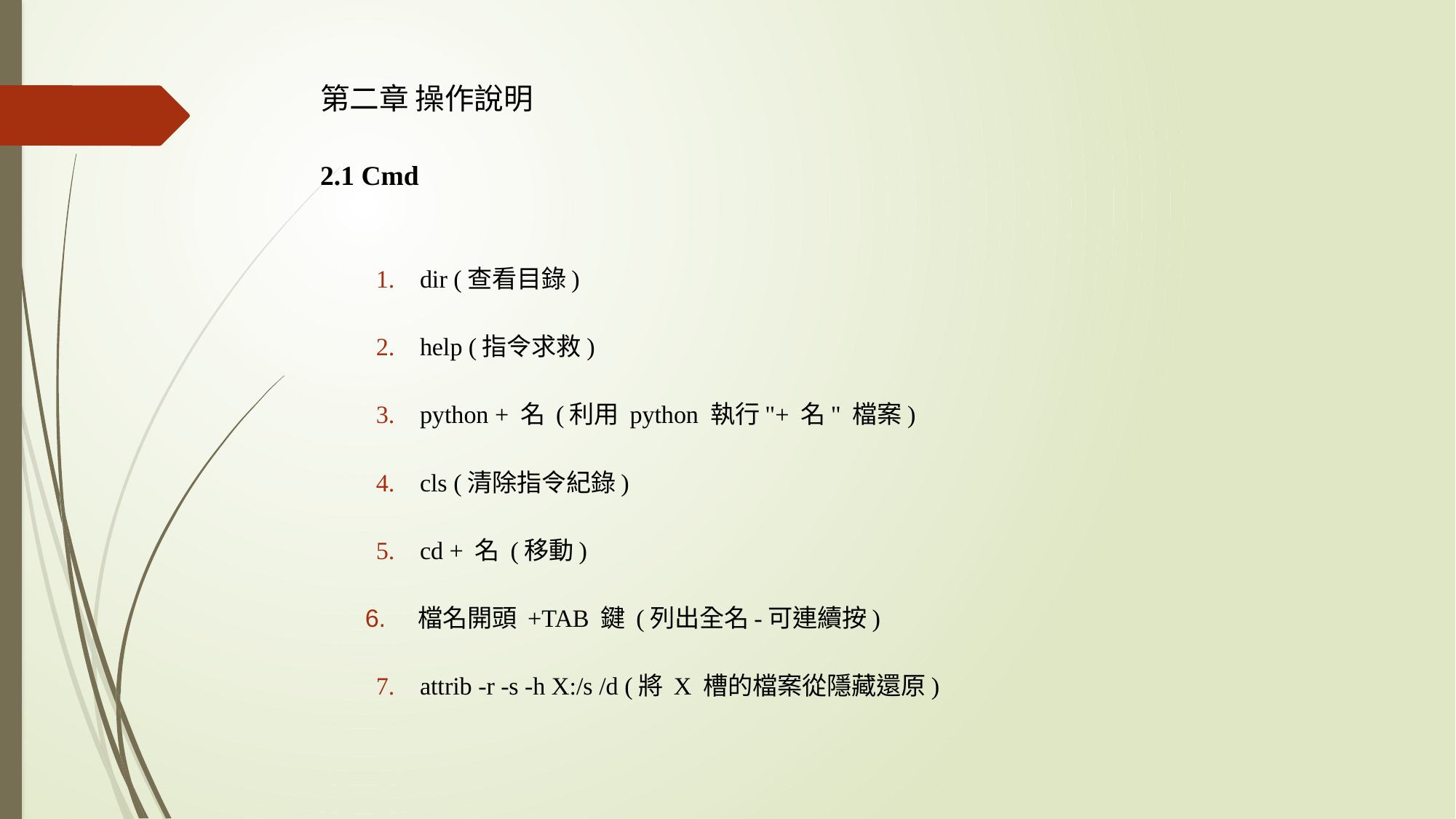

# 第二章 操作說明
2.1 Cmd

dir (查看目錄)
help (指令求救)
python + 名 (利用 python 執行"+ 名" 檔案)
cls (清除指令紀錄)
cd + 名 (移動)
檔名開頭 +TAB 鍵 (列出全名-可連續按)
attrib -r -s -h X:/s /d (將 X 槽的檔案從隱藏還原)